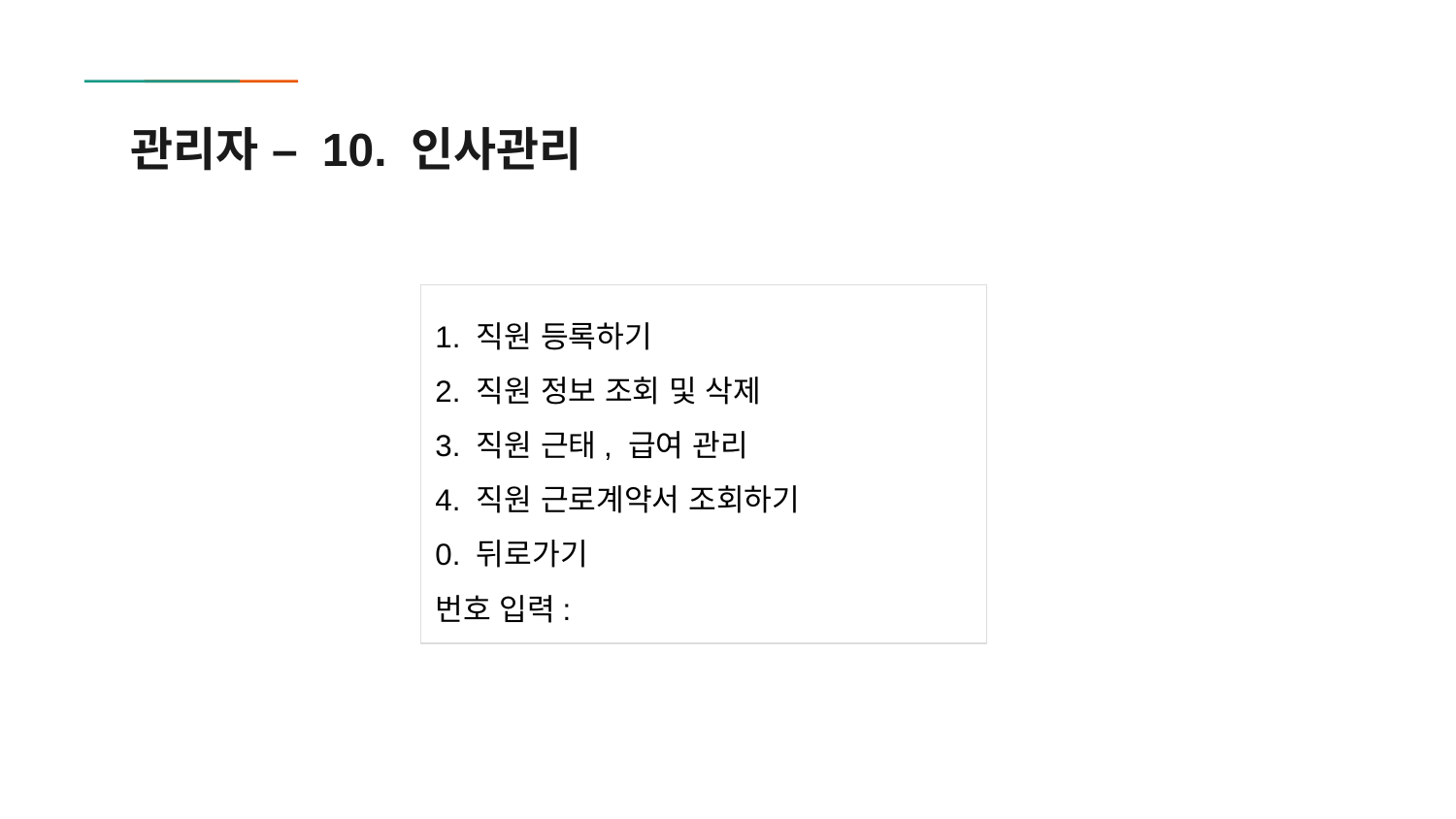

# 관리자 – 10. 인사관리
1. 직원 등록하기
2. 직원 정보 조회 및 삭제
3. 직원 근태, 급여 관리
4. 직원 근로계약서 조회하기
0. 뒤로가기
번호 입력: